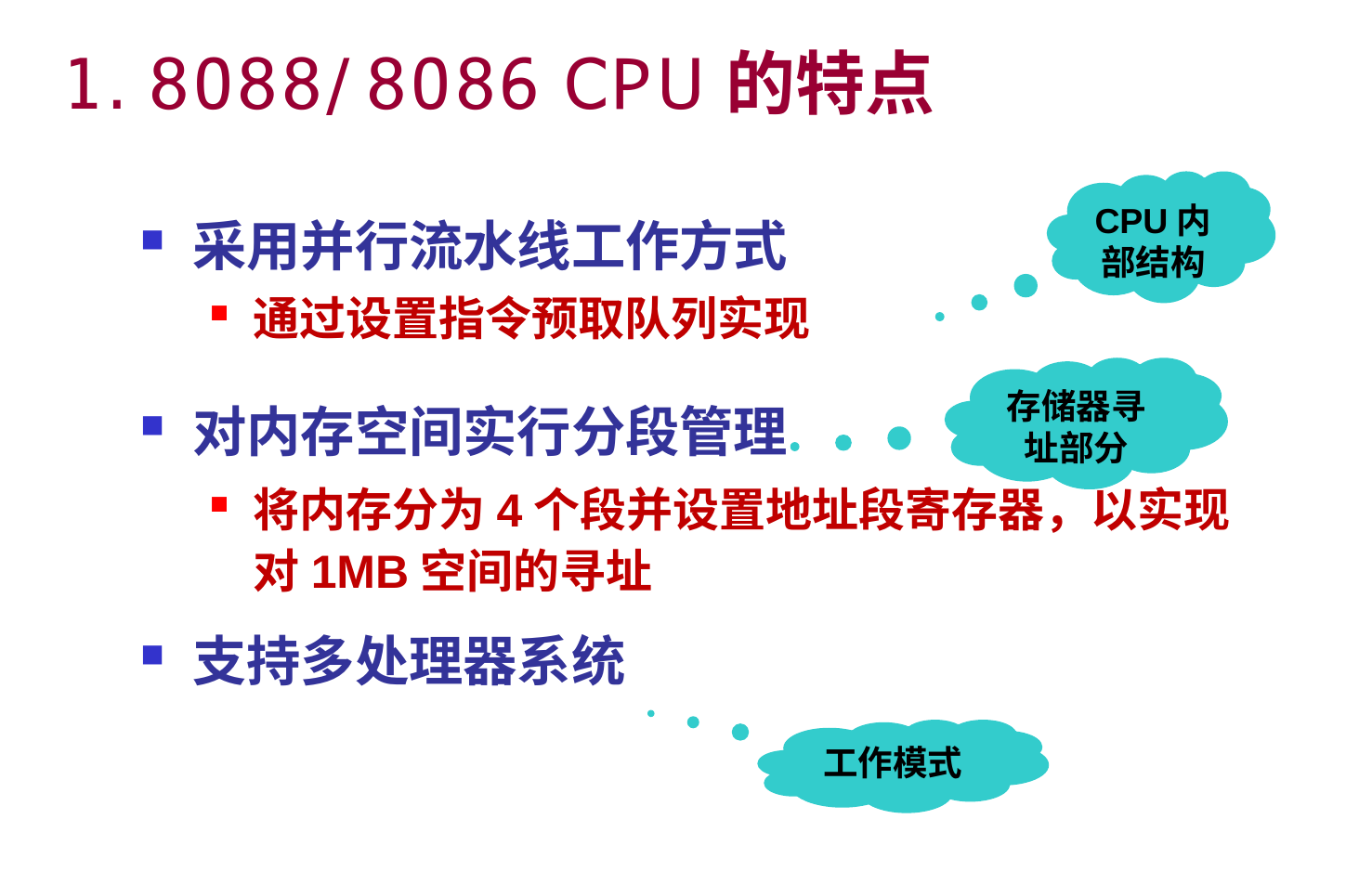

# 1. 8088/8086 CPU的特点
CPU内部结构
采用并行流水线工作方式
通过设置指令预取队列实现
对内存空间实行分段管理
将内存分为4个段并设置地址段寄存器，以实现对1MB空间的寻址
支持多处理器系统
存储器寻址部分
工作模式
12